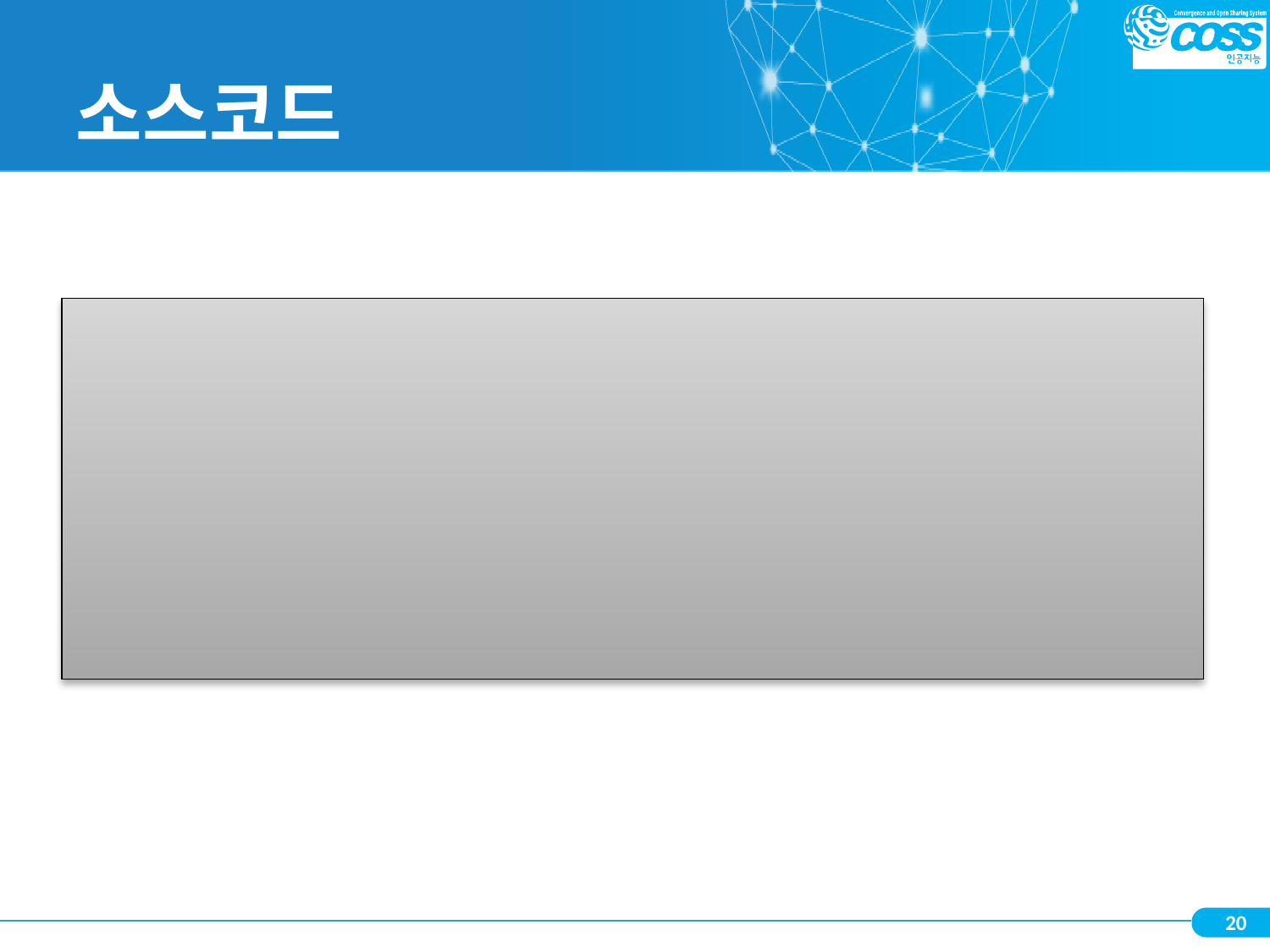

# 소스코드

# 절대값 출력하기
num = int(input("정수 입력: "))
if num < 0:
    num = -num
print("절대값은",num,"입니다.")